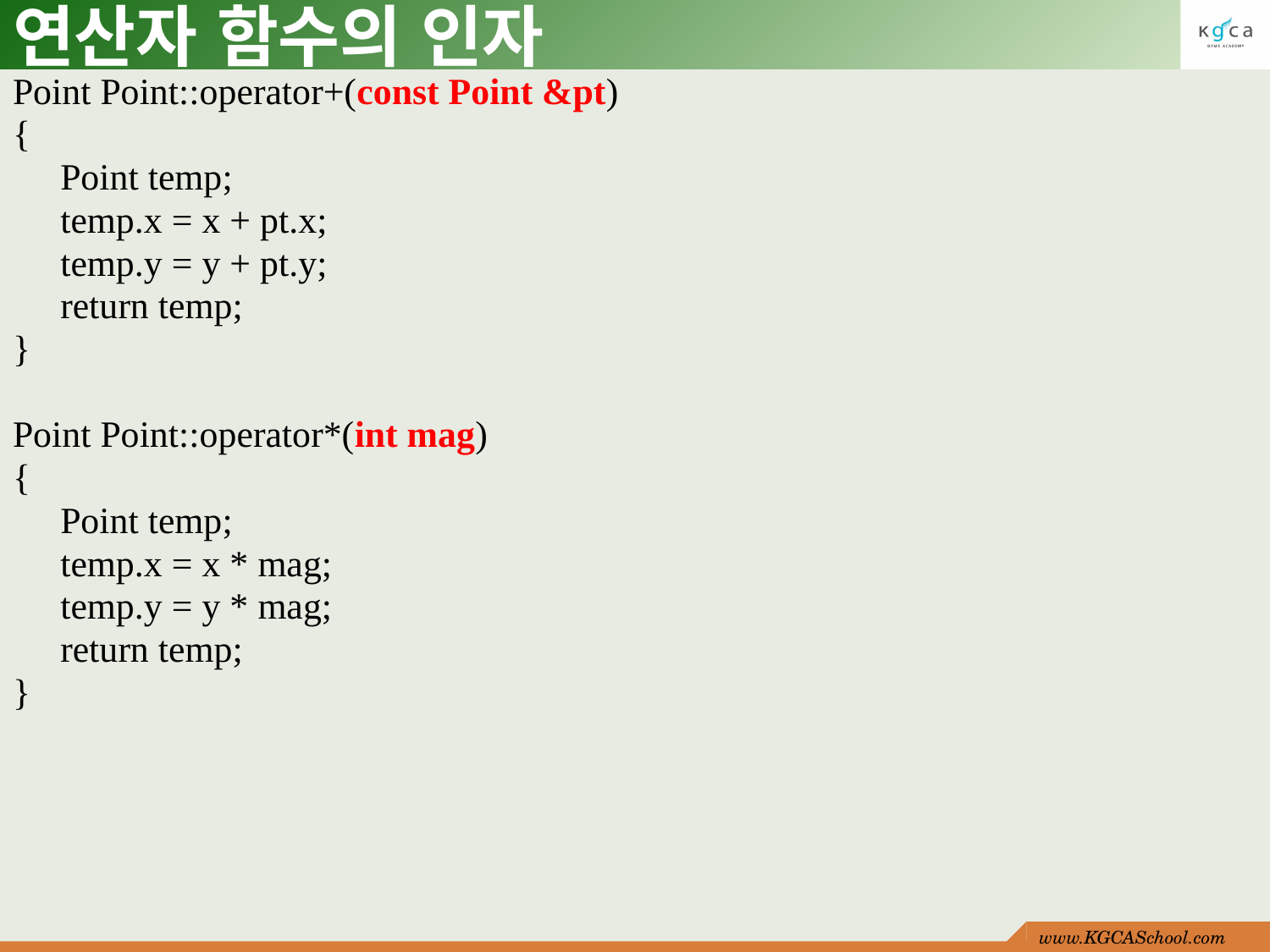

# 연산자 함수의 인자
Point Point::operator+(const Point &pt)
{
	Point temp;
	temp.x = x + pt.x;
	temp.y = y + pt.y;
	return temp;
}

Point Point::operator*(int mag)
{
	Point temp;
	temp.x = x * mag;
	temp.y = y * mag;
	return temp;
}